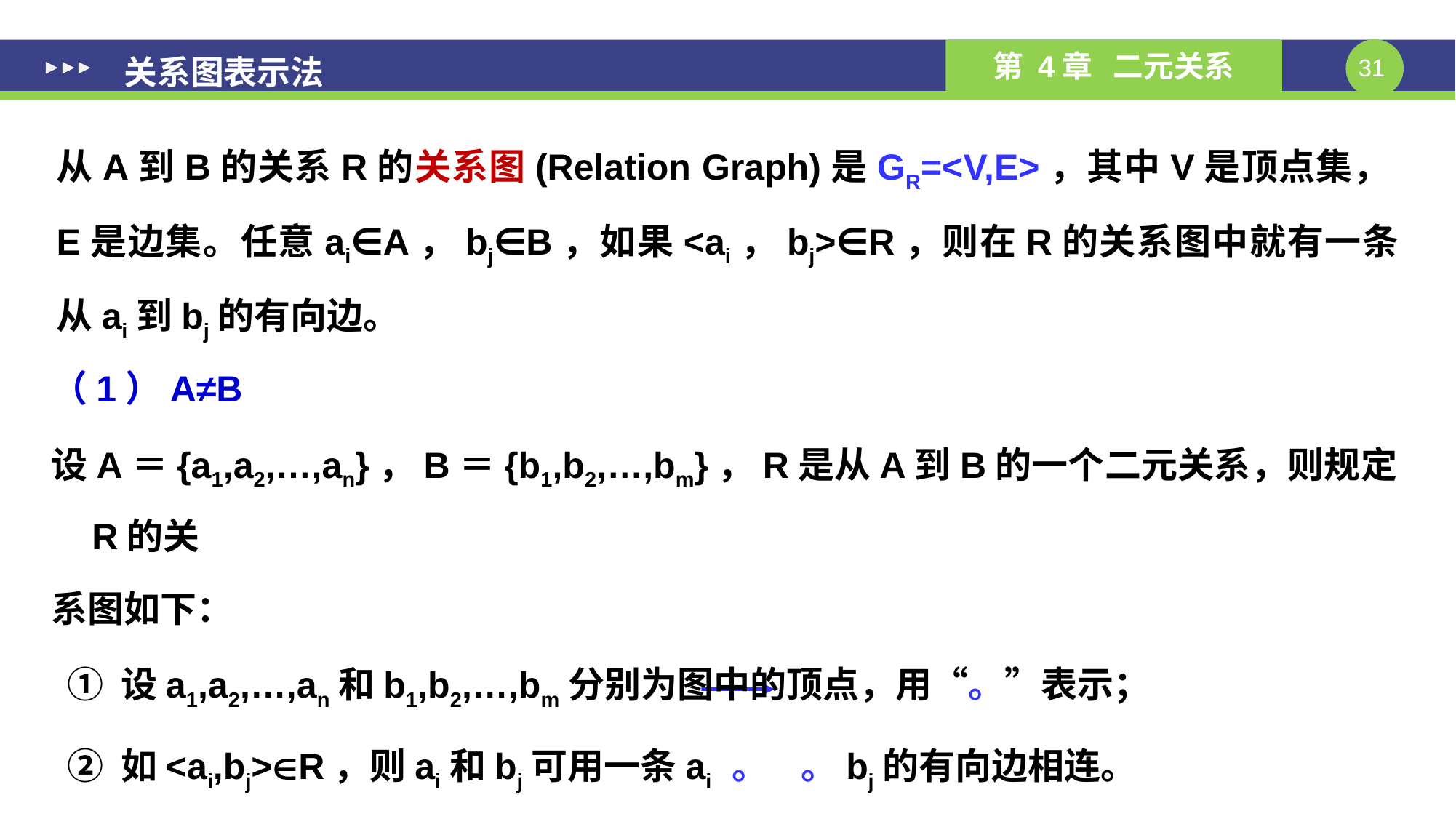

# 关系图表示法
从A到B的关系R的关系图(Relation Graph)是GR=<V,E>，其中V是顶点集，E是边集。任意ai∈A，bj∈B，如果<ai，bj>∈R，则在R的关系图中就有一条从ai到bj的有向边。
（1）A≠B
设A＝{a1,a2,…,an}，B＝{b1,b2,…,bm}，R是从A到B的一个二元关系，则规定R的关
系图如下：
  ① 设a1,a2,…,an和b1,b2,…,bm分别为图中的顶点，用“。”表示；
  ② 如<ai,bj>∈R，则ai和bj可用一条ai  。    。bj的有向边相连。